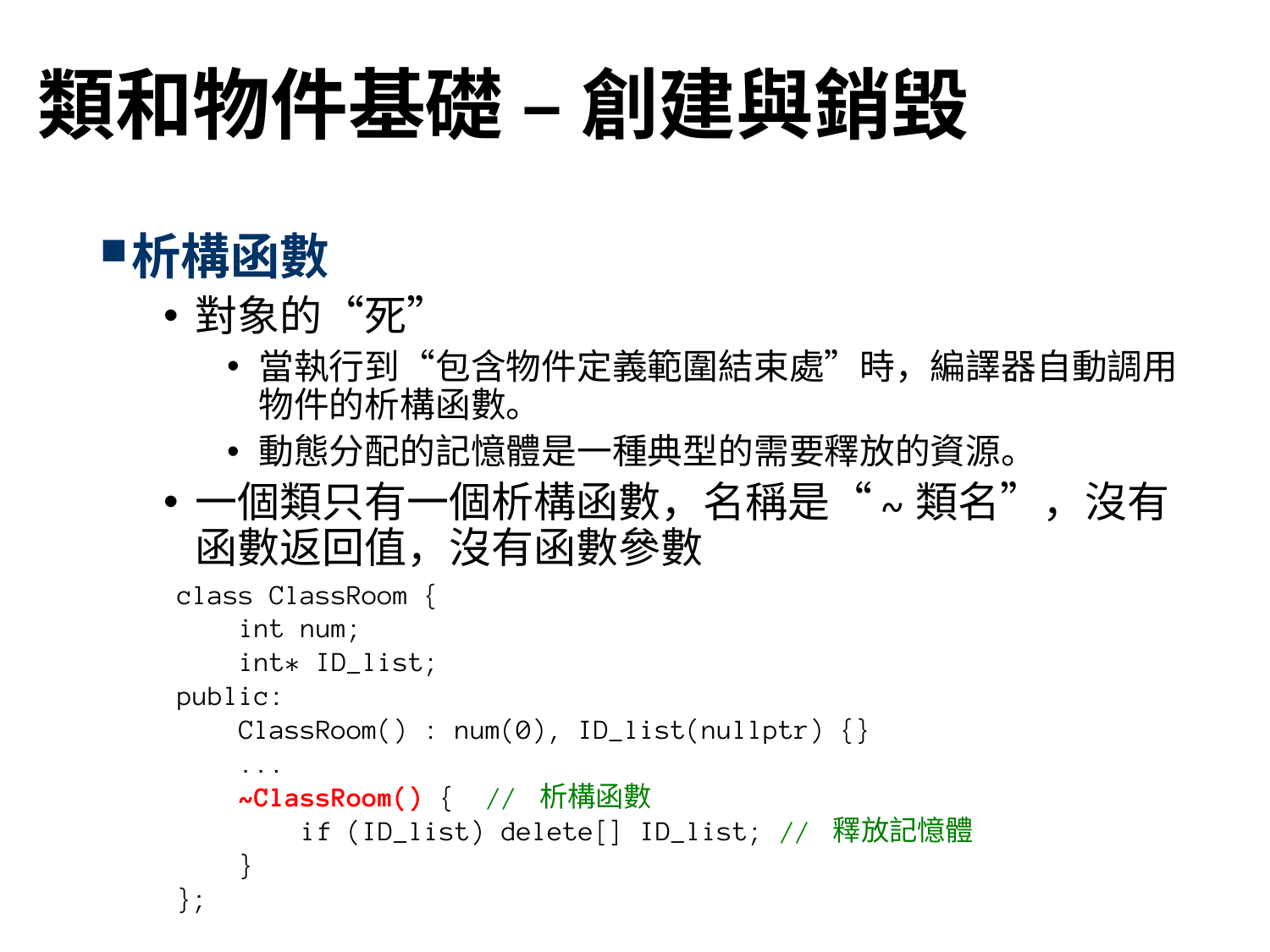

# 類和物件基礎 – 創建與銷毀
析構函數
對象的“死”
當執行到“包含物件定義範圍結束處”時，編譯器自動調用物件的析構函數。
動態分配的記憶體是一種典型的需要釋放的資源。
一個類只有一個析構函數，名稱是“~類名”，沒有函數返回值，沒有函數參數

class ClassRoom {
    int num;
    int* ID_list;
public:
    ClassRoom() : num(0), ID_list(nullptr) {}
    ...
    ~ClassRoom() {  // 析構函數
        if (ID_list) delete[] ID_list; // 釋放記憶體
    }
};